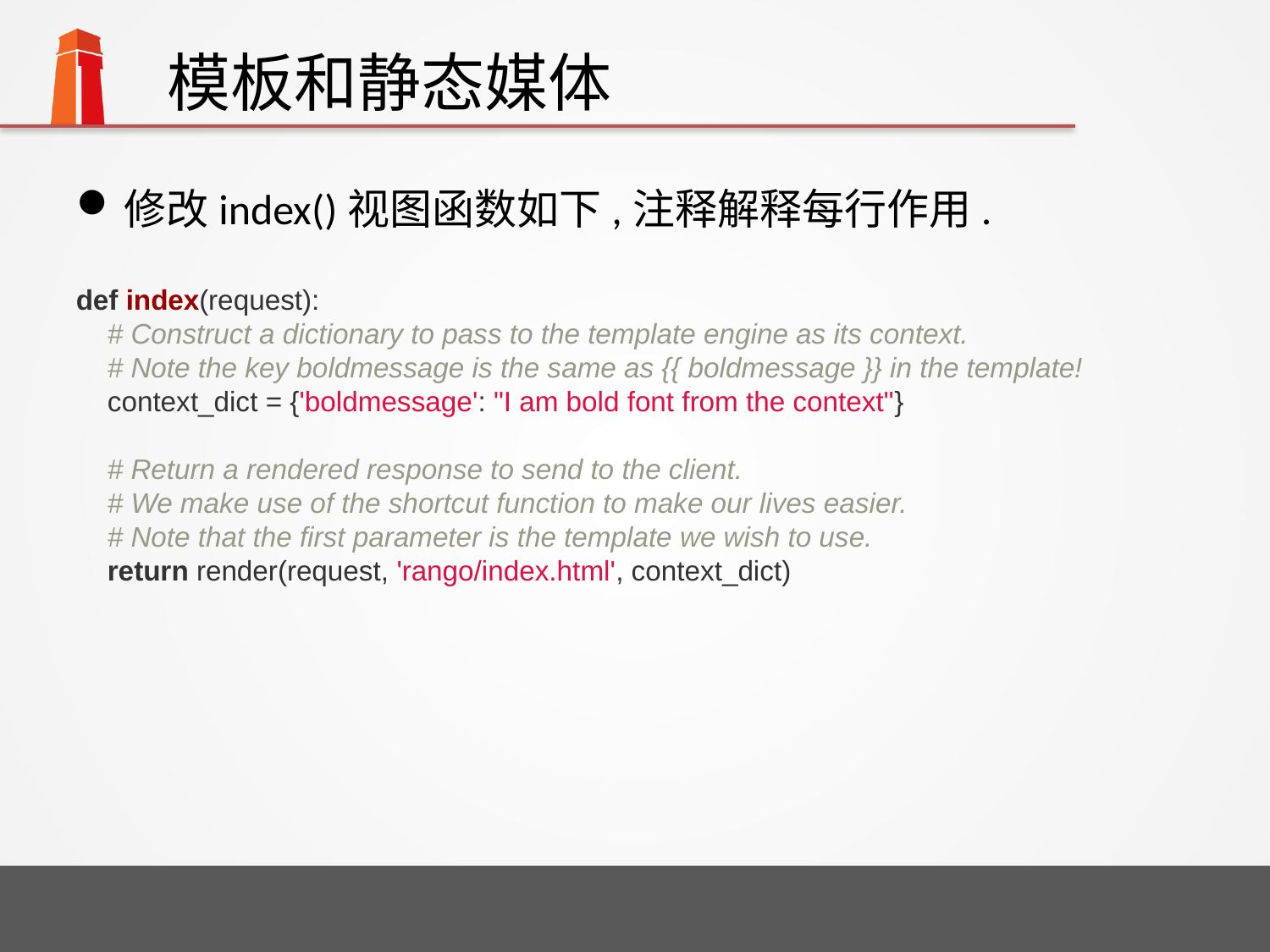

# 模板和静态媒体
修改index()视图函数如下,注释解释每行作用.
def index(request):
    # Construct a dictionary to pass to the template engine as its context.
    # Note the key boldmessage is the same as {{ boldmessage }} in the template!
    context_dict = {'boldmessage': "I am bold font from the context"}

    # Return a rendered response to send to the client.
    # We make use of the shortcut function to make our lives easier.
    # Note that the first parameter is the template we wish to use.
    return render(request, 'rango/index.html', context_dict)